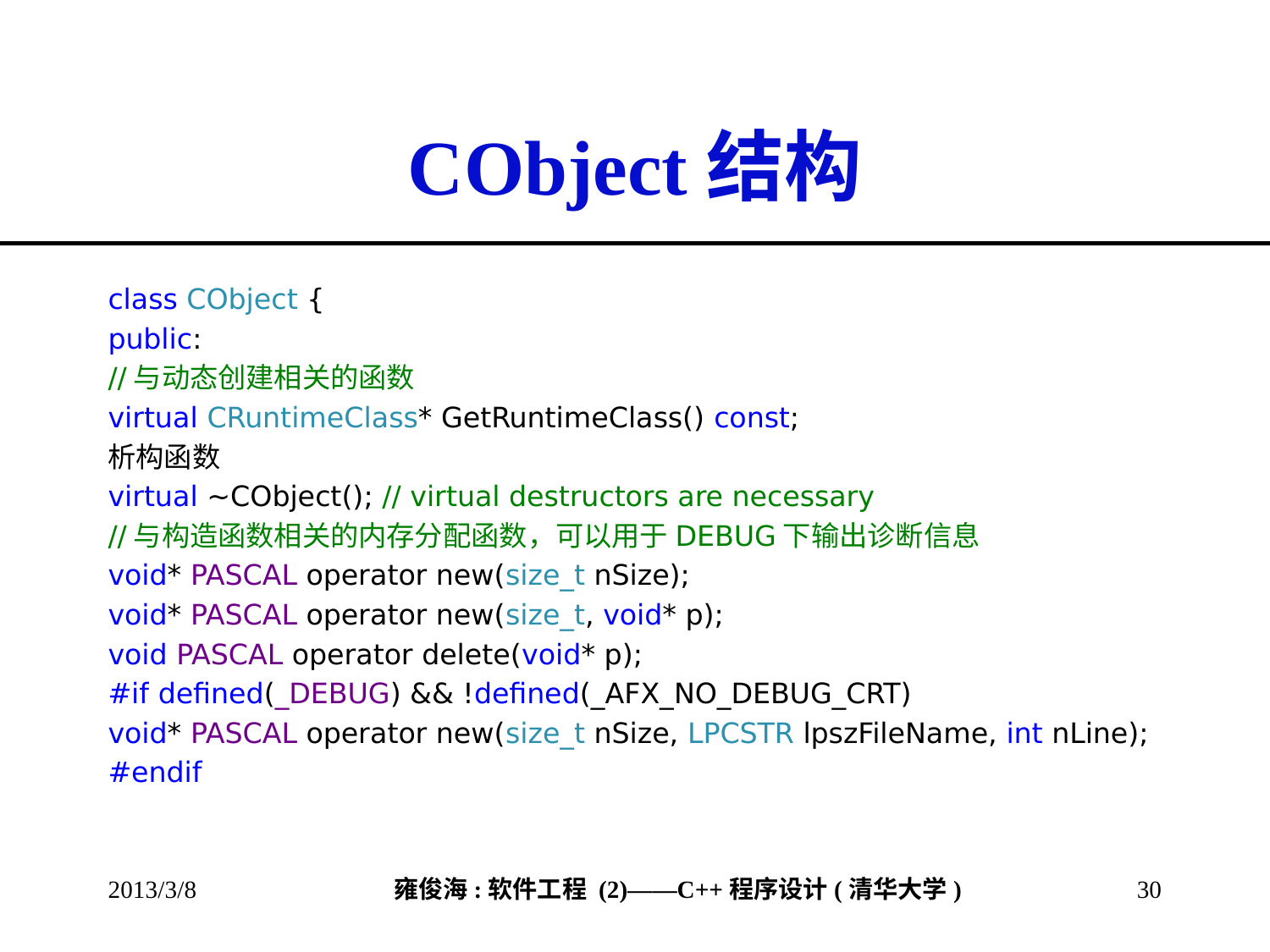

# CObject结构
class CObject {
public:
//与动态创建相关的函数
virtual CRuntimeClass* GetRuntimeClass() const;
析构函数
virtual ~CObject(); // virtual destructors are necessary
//与构造函数相关的内存分配函数，可以用于DEBUG下输出诊断信息
void* PASCAL operator new(size_t nSize);
void* PASCAL operator new(size_t, void* p);
void PASCAL operator delete(void* p);
#if defined(_DEBUG) && !defined(_AFX_NO_DEBUG_CRT)
void* PASCAL operator new(size_t nSize, LPCSTR lpszFileName, int nLine);
#endif
2013/3/8
30